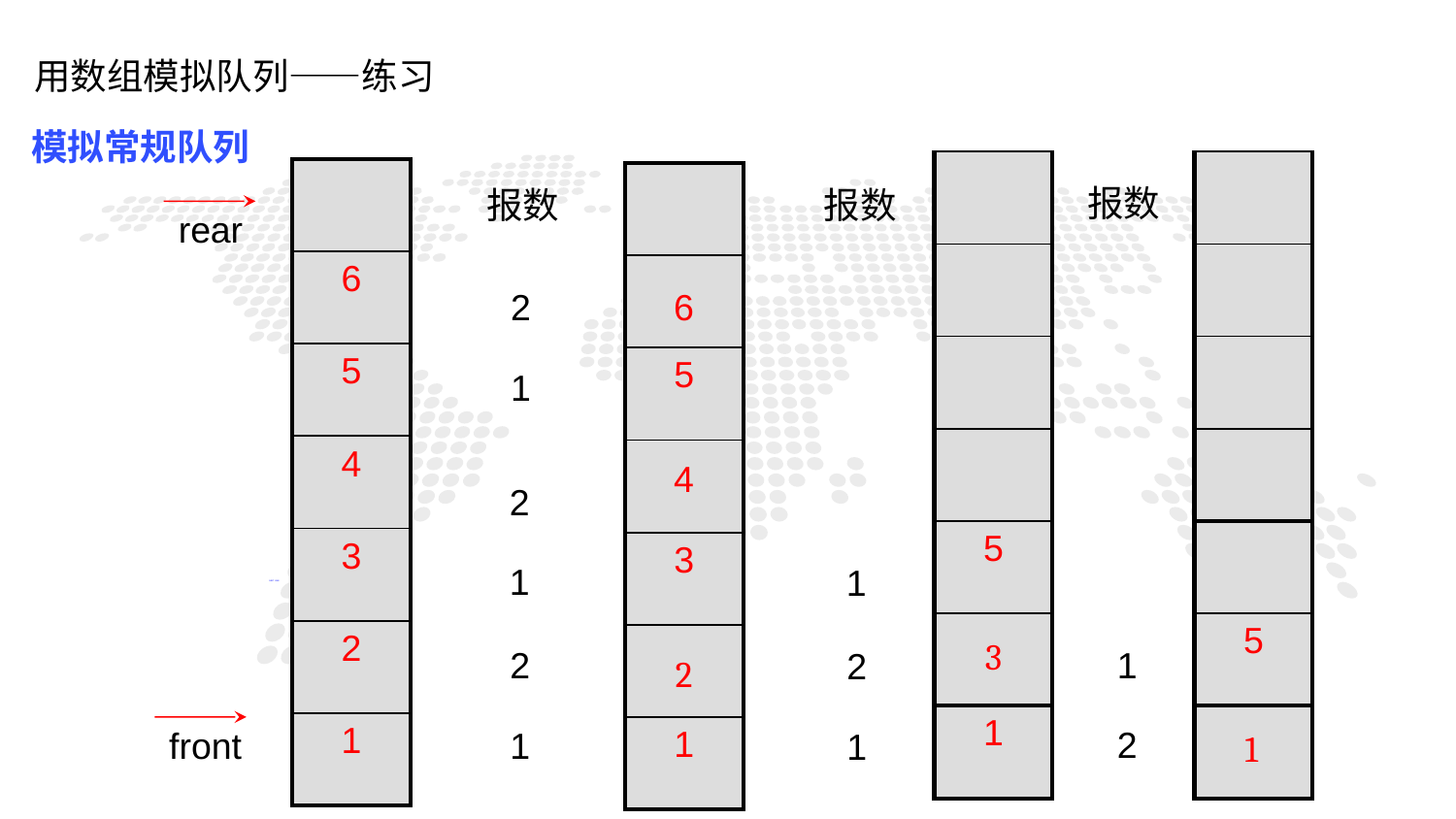

用数组模拟队列——练习
模拟常规队列
|  |
| --- |
|  |
|  |
|  |
| 5 |
|  |
| 1 |
|  |
| --- |
|  |
|  |
|  |
|  |
| 5 |
|  |
|  |
| --- |
| 6 |
| 5 |
| 4 |
| 3 |
| 2 |
| 1 |
|  |
| --- |
|  |
| 5 |
|  |
| 3 |
|  |
| 1 |
报数
报数
报数
rear

2
6
1
1
4
2
1
1
PART  ONE
3
1
2
2
2
2
front

1
1
1